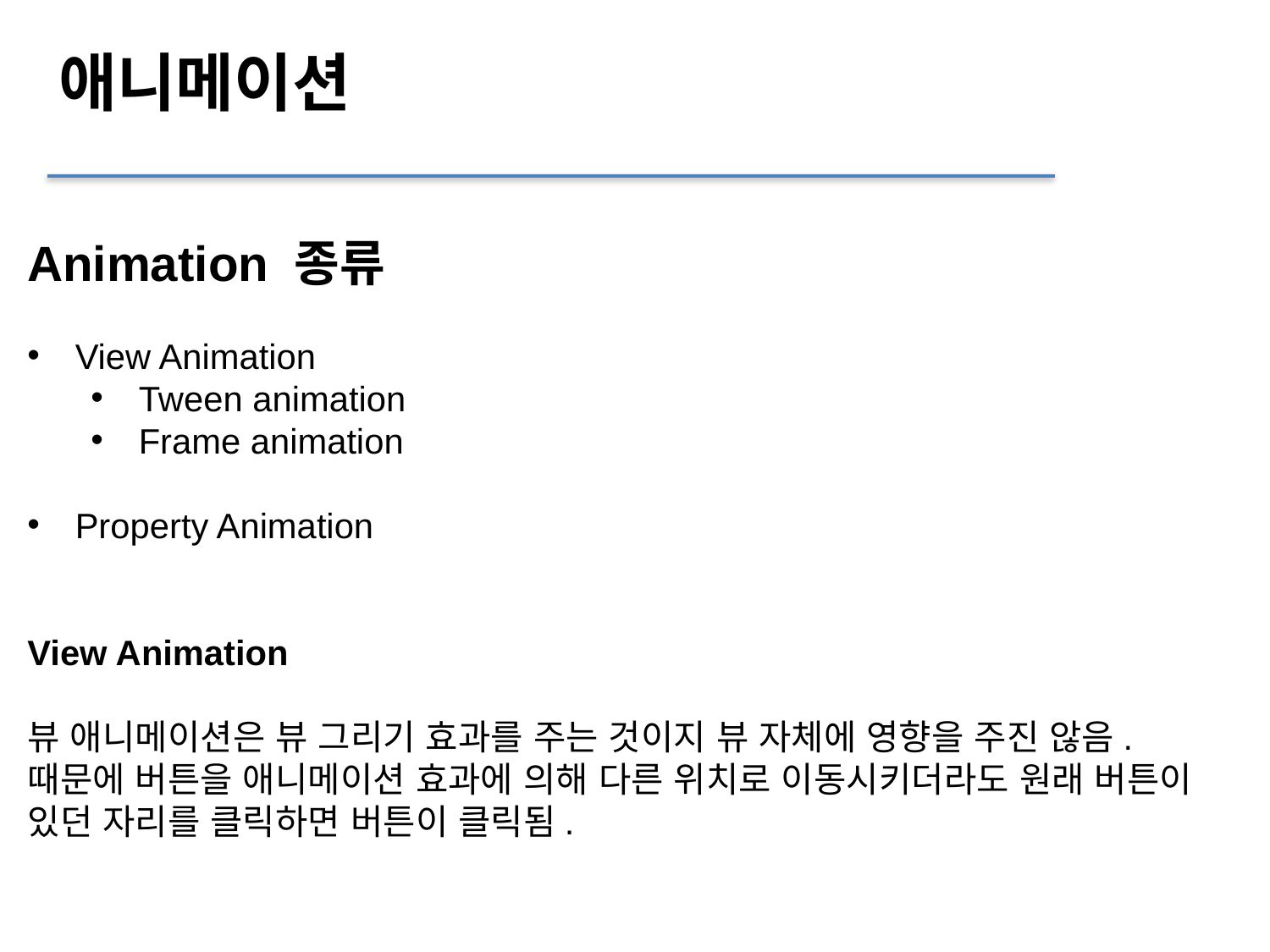

애니메이션
Animation 종류

View Animation
Tween animation
Frame animation

Property Animation

View Animation

뷰 애니메이션은 뷰 그리기 효과를 주는 것이지 뷰 자체에 영향을 주진 않음.
때문에 버튼을 애니메이션 효과에 의해 다른 위치로 이동시키더라도 원래 버튼이 있던 자리를 클릭하면 버튼이 클릭됨.